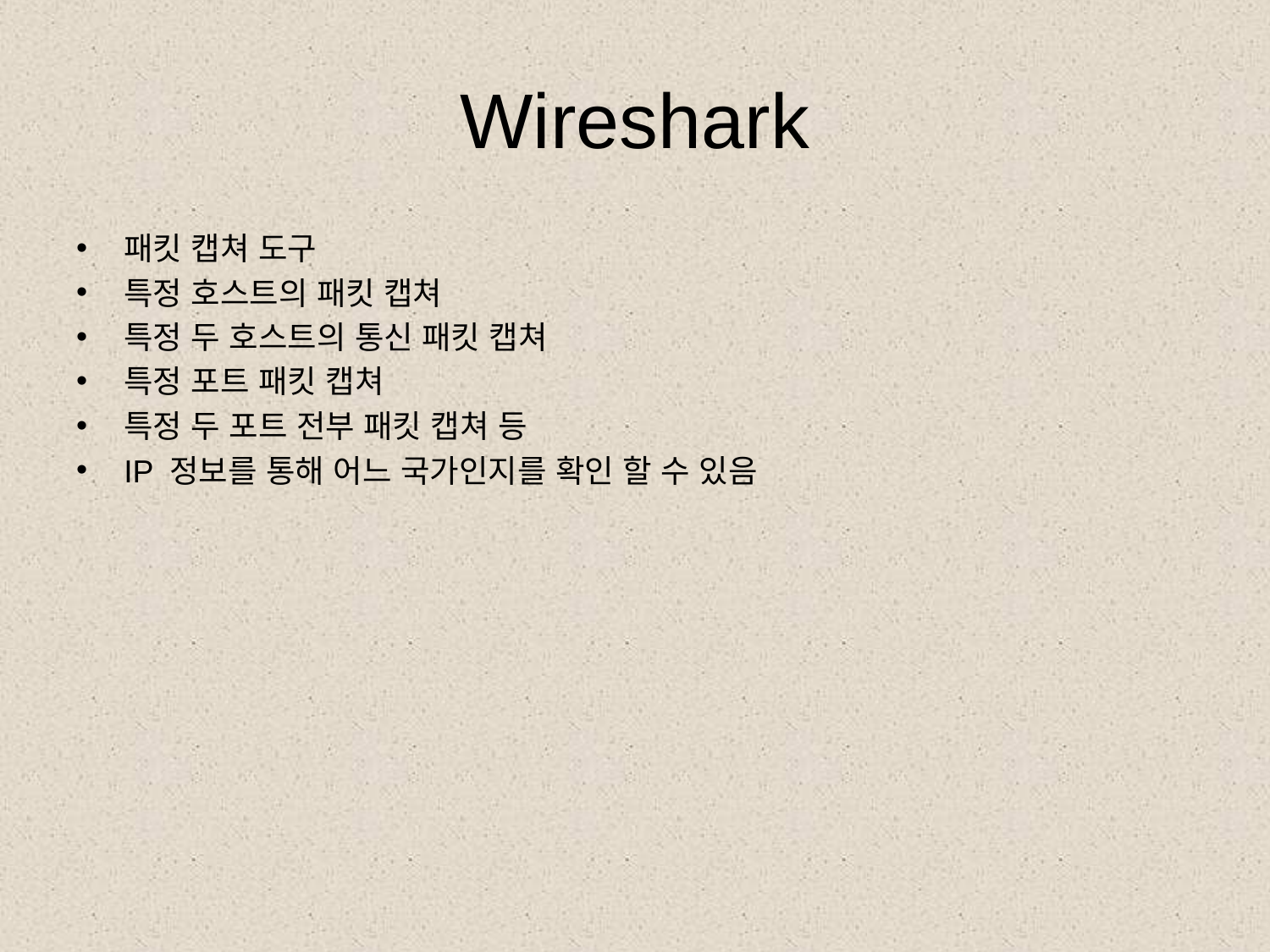

# Wireshark
패킷 캡쳐 도구
특정 호스트의 패킷 캡쳐
특정 두 호스트의 통신 패킷 캡쳐
특정 포트 패킷 캡쳐
특정 두 포트 전부 패킷 캡쳐 등
IP 정보를 통해 어느 국가인지를 확인 할 수 있음